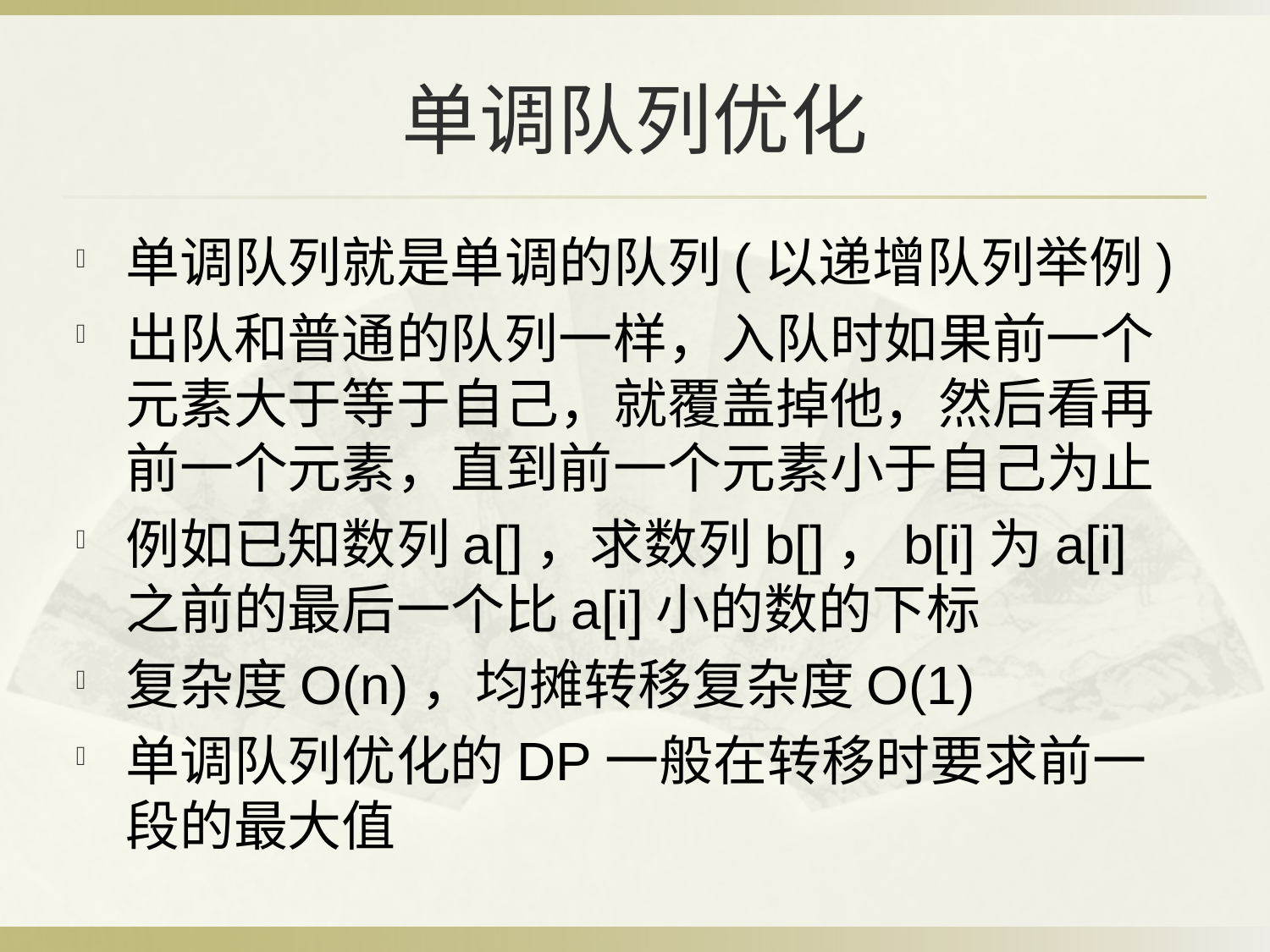

# 单调队列优化
单调队列就是单调的队列(以递增队列举例)
出队和普通的队列一样，入队时如果前一个元素大于等于自己，就覆盖掉他，然后看再前一个元素，直到前一个元素小于自己为止
例如已知数列a[]，求数列b[]，b[i]为a[i]之前的最后一个比a[i]小的数的下标
复杂度O(n)，均摊转移复杂度O(1)
单调队列优化的DP一般在转移时要求前一段的最大值